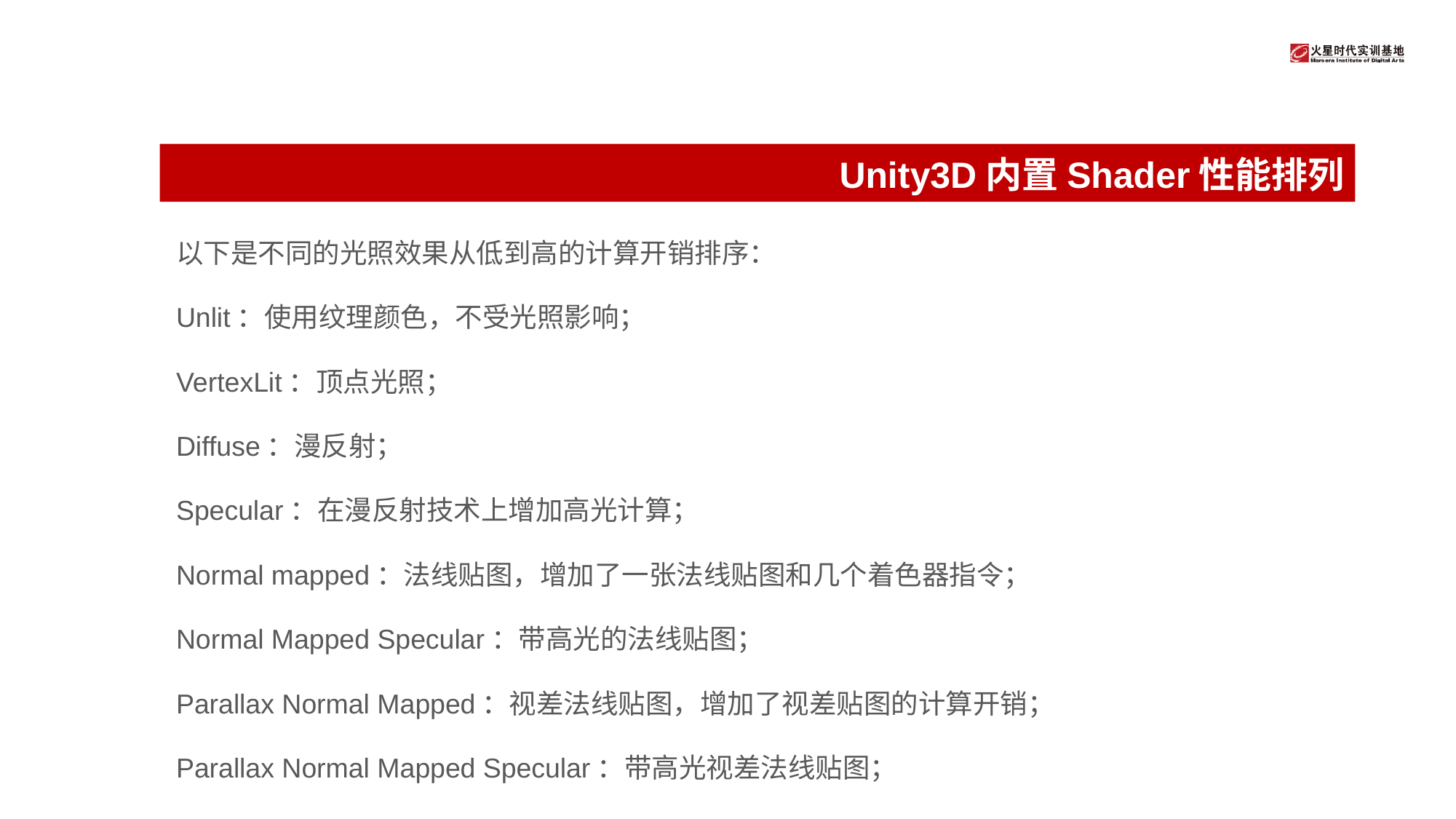

# Unity3D内置Shader性能排列
以下是不同的光照效果从低到高的计算开销排序：
Unlit：使用纹理颜色，不受光照影响；
VertexLit：顶点光照；
Diffuse：漫反射；
Specular：在漫反射技术上增加高光计算；
Normal mapped：法线贴图，增加了一张法线贴图和几个着色器指令；
Normal Mapped Specular：带高光的法线贴图；
Parallax Normal Mapped：视差法线贴图，增加了视差贴图的计算开销；
Parallax Normal Mapped Specular：带高光视差法线贴图；